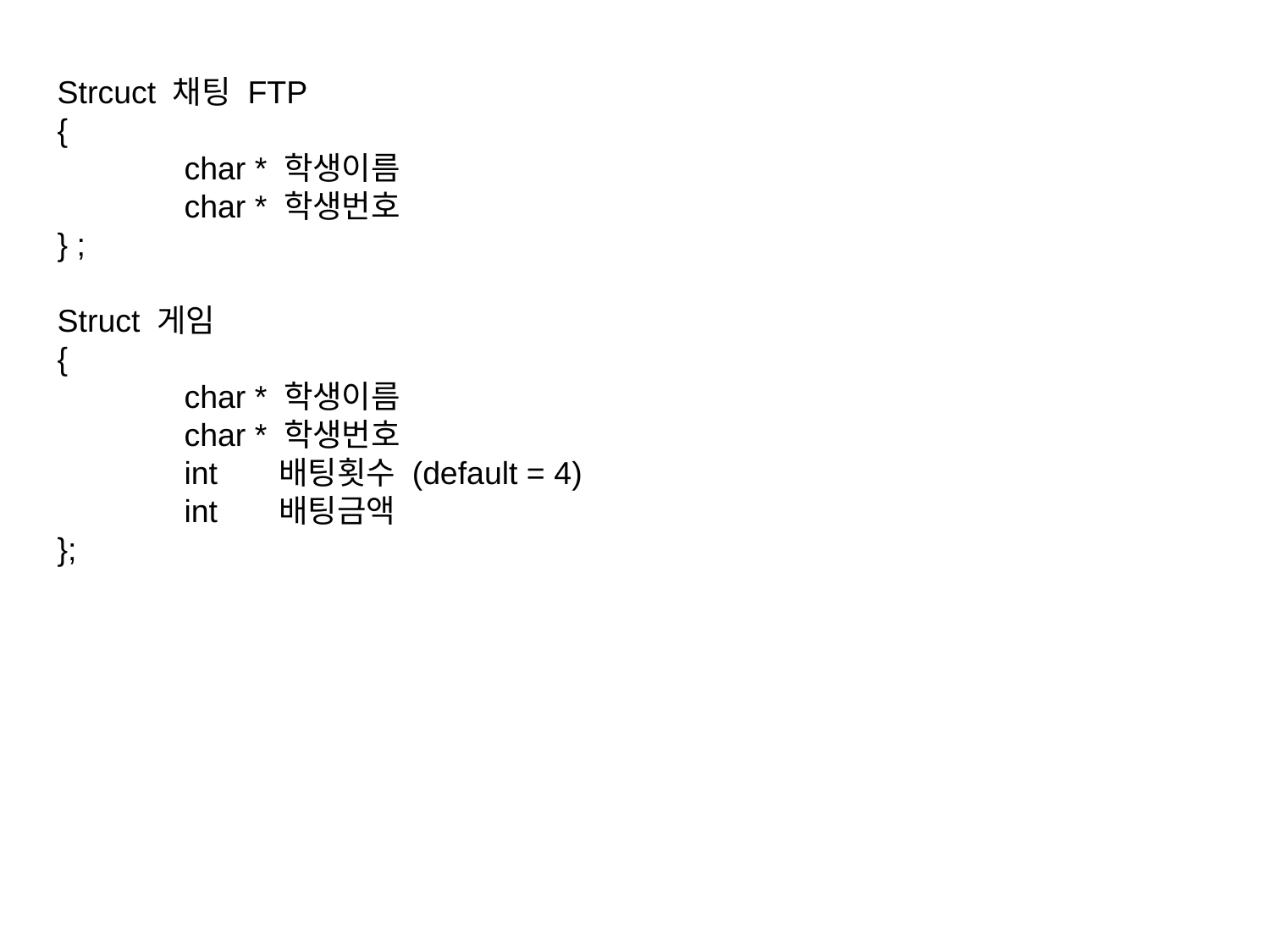

Strcuct 채팅 FTP
{
	char * 학생이름
	char * 학생번호
} ;

Struct 게임
{
	char * 학생이름
	char * 학생번호
	int      배팅횟수 (default = 4)
	int      배팅금액
};